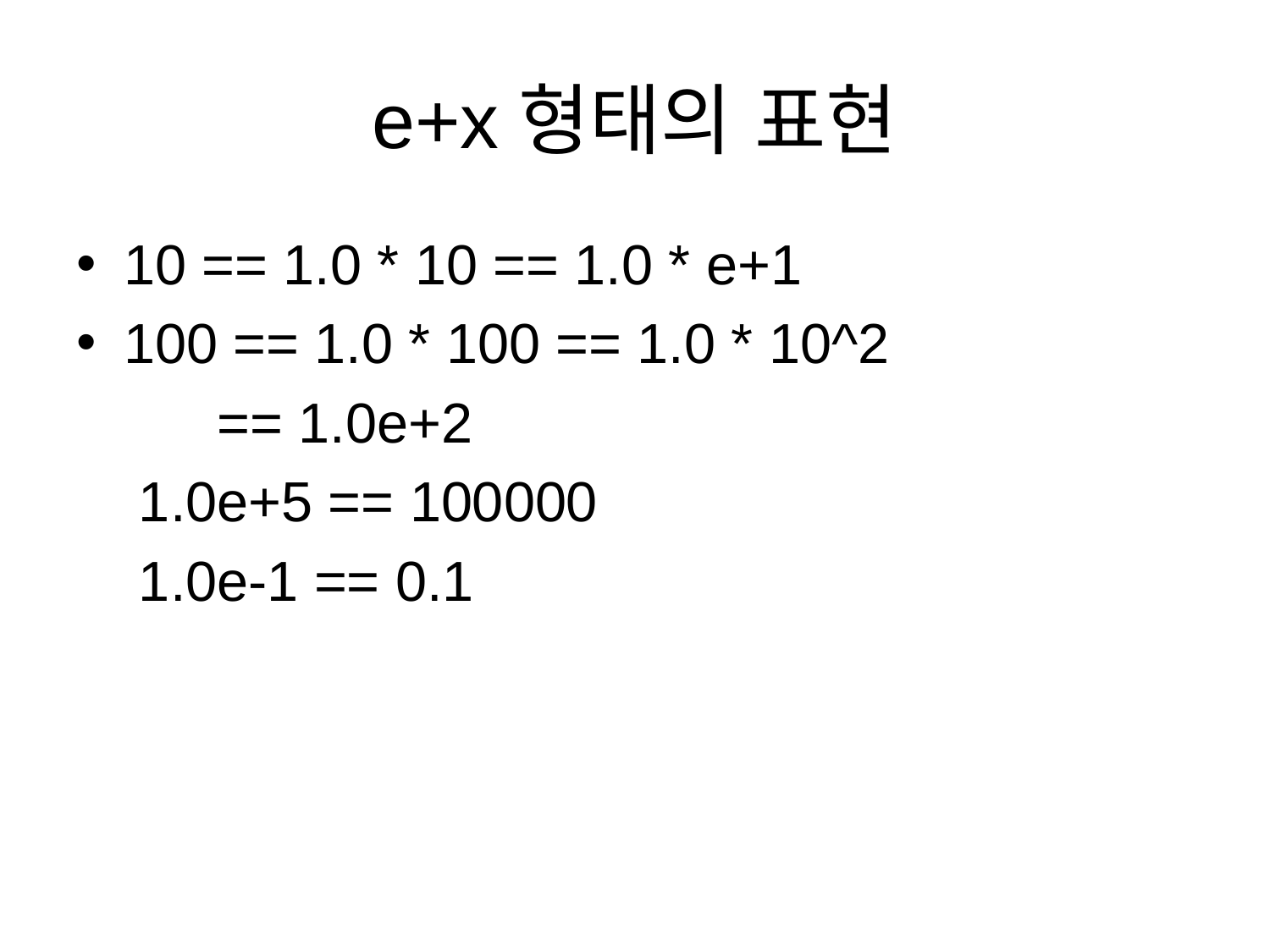

# e+x형태의 표현
10 == 1.0 * 10 == 1.0 * e+1
100 == 1.0 * 100 == 1.0 * 10^2
         == 1.0e+2
    1.0e+5 == 100000
    1.0e-1 == 0.1